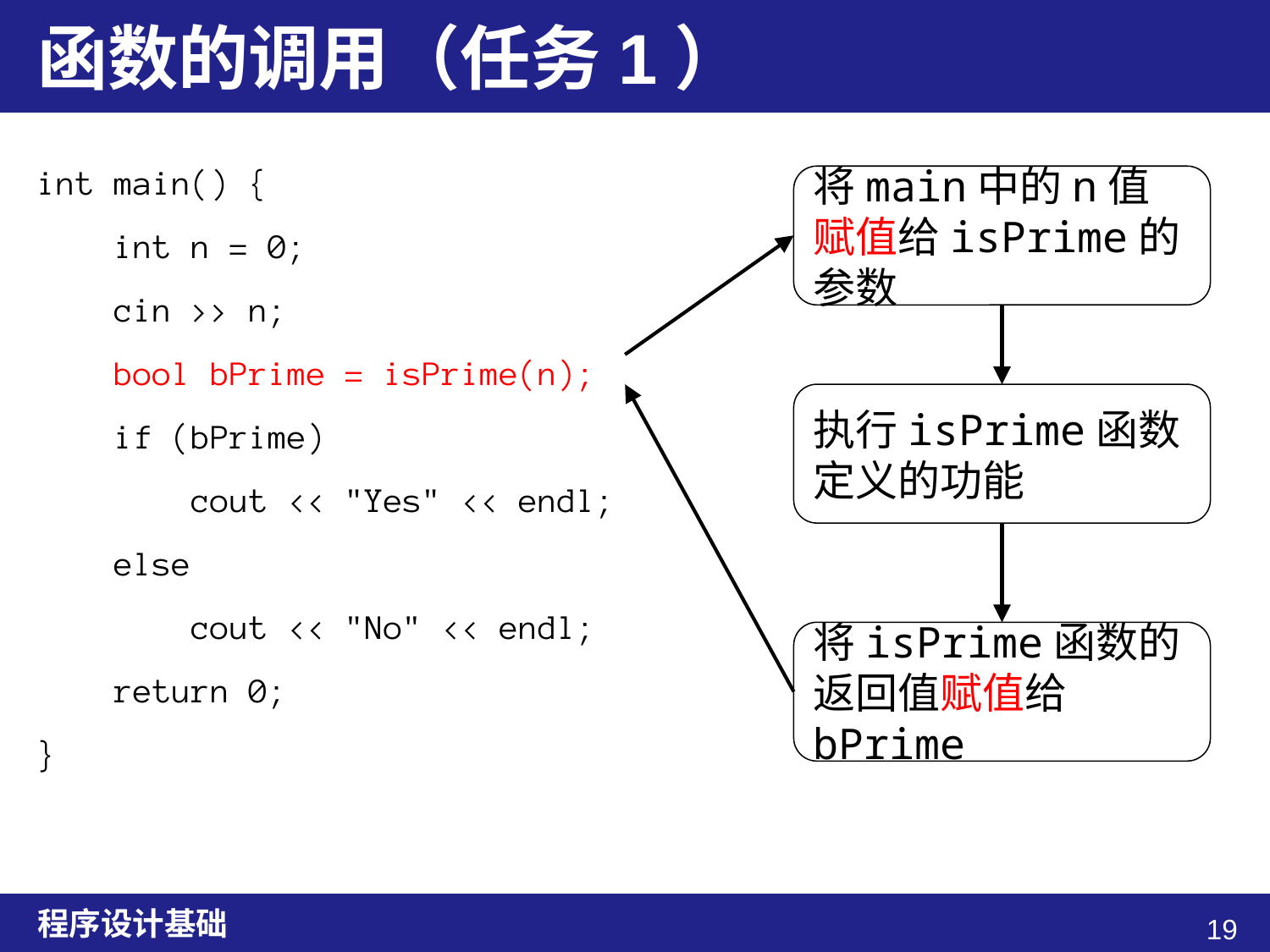

# 函数的调用（任务1）
int main() {
    int n = 0;
    cin >> n;
    bool bPrime = isPrime(n);
    if (bPrime)
        cout << "Yes" << endl;
    else
        cout << "No" << endl;
    return 0;
}
将main中的n值赋值给isPrime的参数
执行isPrime函数定义的功能
将isPrime函数的返回值赋值给bPrime